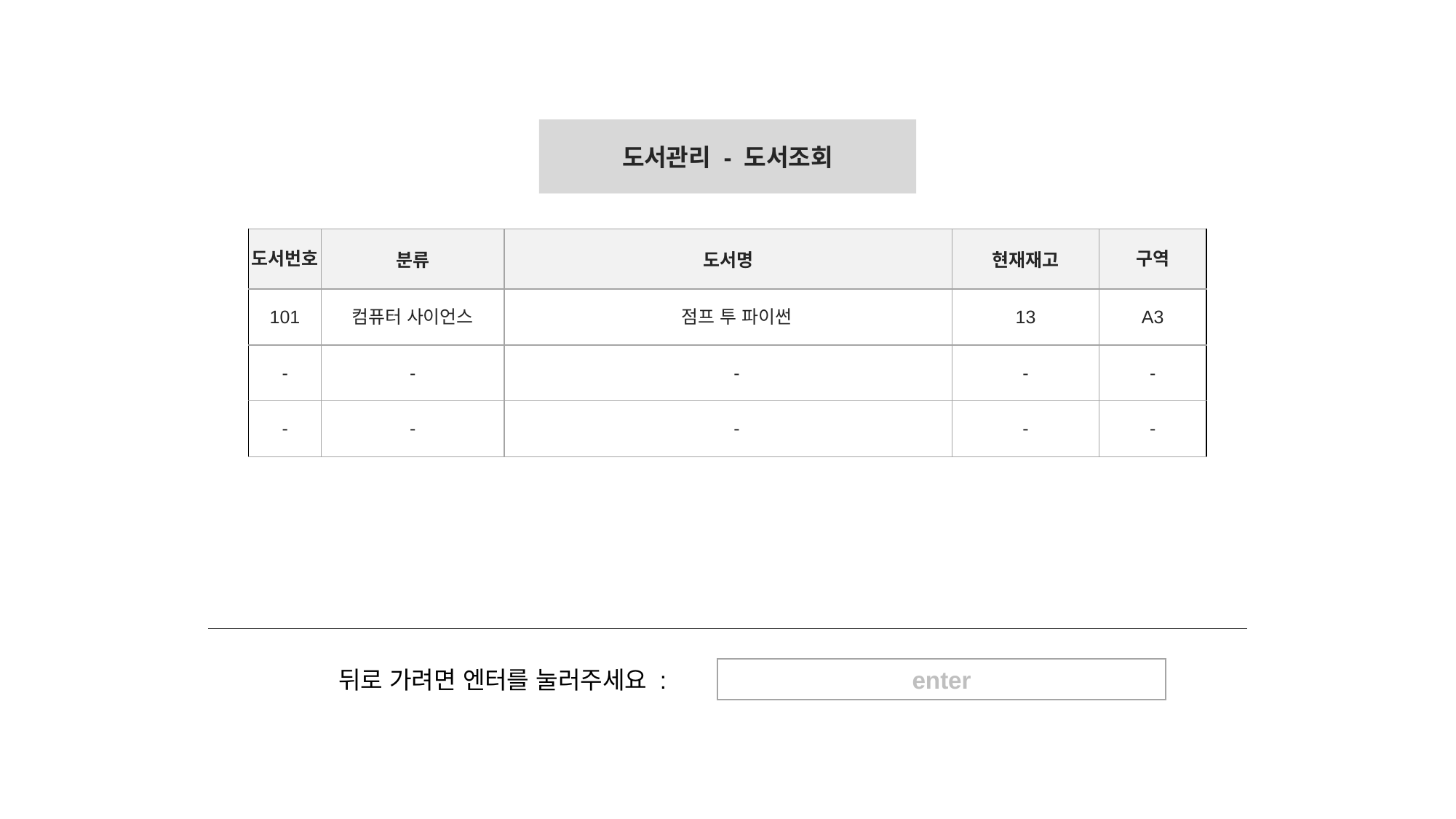

도서관리 - 도서조회
| 도서번호 | 분류 | 도서명 | 현재재고 | 구역 |
| --- | --- | --- | --- | --- |
| 101 | 컴퓨터 사이언스 | 점프 투 파이썬 | 13 | A3 |
| - | - | - | - | - |
| - | - | - | - | - |
뒤로 가려면 엔터를 눌러주세요 :
enter